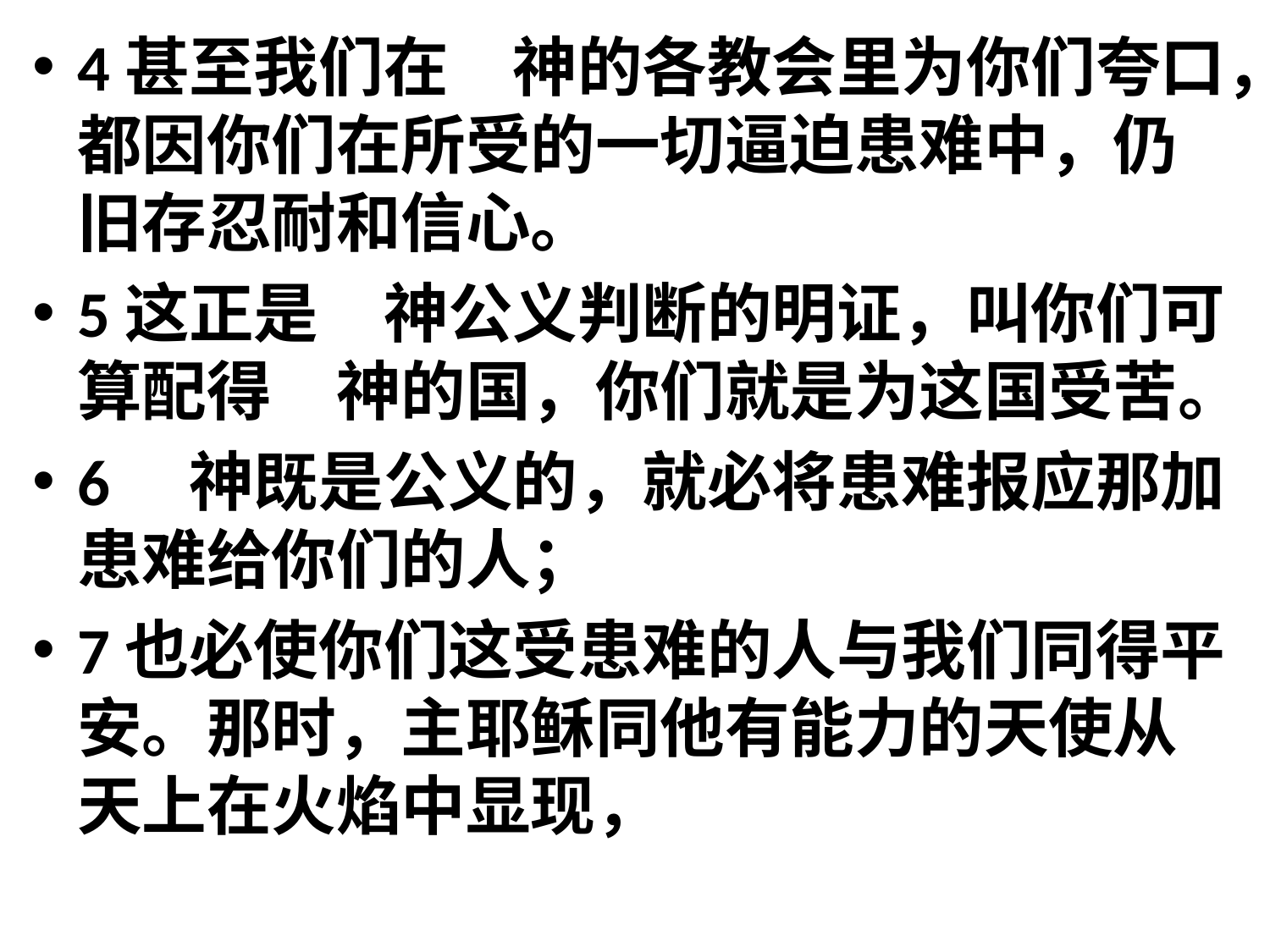

4甚至我们在　神的各教会里为你们夸口，都因你们在所受的一切逼迫患难中，仍旧存忍耐和信心。
5这正是　神公义判断的明证，叫你们可算配得　神的国，你们就是为这国受苦。
6　神既是公义的，就必将患难报应那加患难给你们的人；
7也必使你们这受患难的人与我们同得平安。那时，主耶稣同他有能力的天使从天上在火焰中显现，